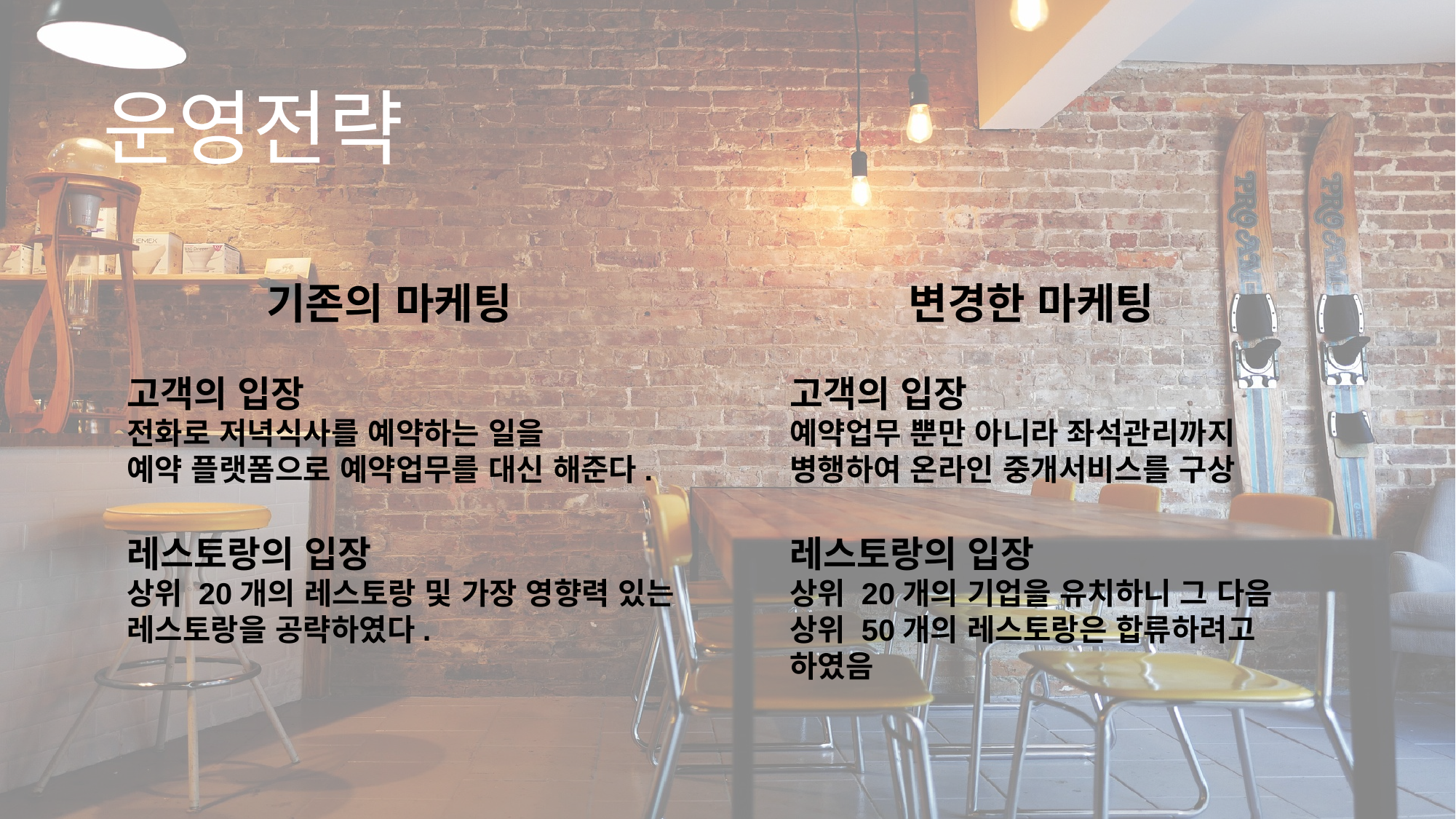

운영전략
기존의 마케팅
변경한 마케팅
고객의 입장
전화로 저녁식사를 예약하는 일을
예약 플랫폼으로 예약업무를 대신 해준다.

레스토랑의 입장
상위 20개의 레스토랑 및 가장 영향력 있는
레스토랑을 공략하였다.
고객의 입장
예약업무 뿐만 아니라 좌석관리까지
병행하여 온라인 중개서비스를 구상

레스토랑의 입장
상위 20개의 기업을 유치하니 그 다음
상위 50개의 레스토랑은 합류하려고
하였음
오픈테이블은 기존의 어떤 마케팅을 진행하였으나
성공하기 위해서 어떤 마케팅 전략으로 진행하였고(변경하였다.)